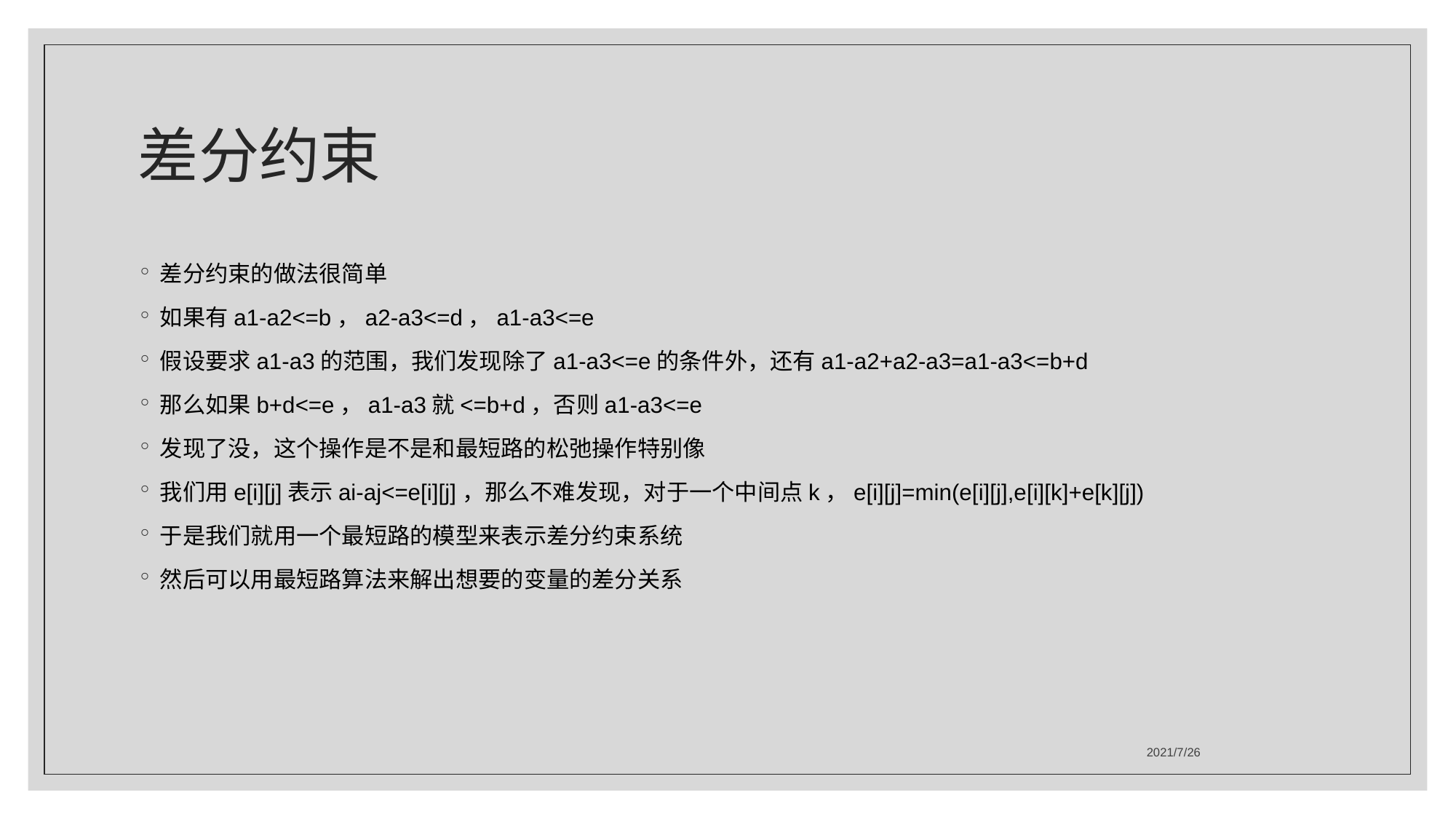

# 差分约束
差分约束的做法很简单
如果有a1-a2<=b，a2-a3<=d，a1-a3<=e
假设要求a1-a3的范围，我们发现除了a1-a3<=e的条件外，还有a1-a2+a2-a3=a1-a3<=b+d
那么如果b+d<=e，a1-a3就<=b+d，否则a1-a3<=e
发现了没，这个操作是不是和最短路的松弛操作特别像
我们用e[i][j]表示ai-aj<=e[i][j]，那么不难发现，对于一个中间点k，e[i][j]=min(e[i][j],e[i][k]+e[k][j])
于是我们就用一个最短路的模型来表示差分约束系统
然后可以用最短路算法来解出想要的变量的差分关系
2021/7/26